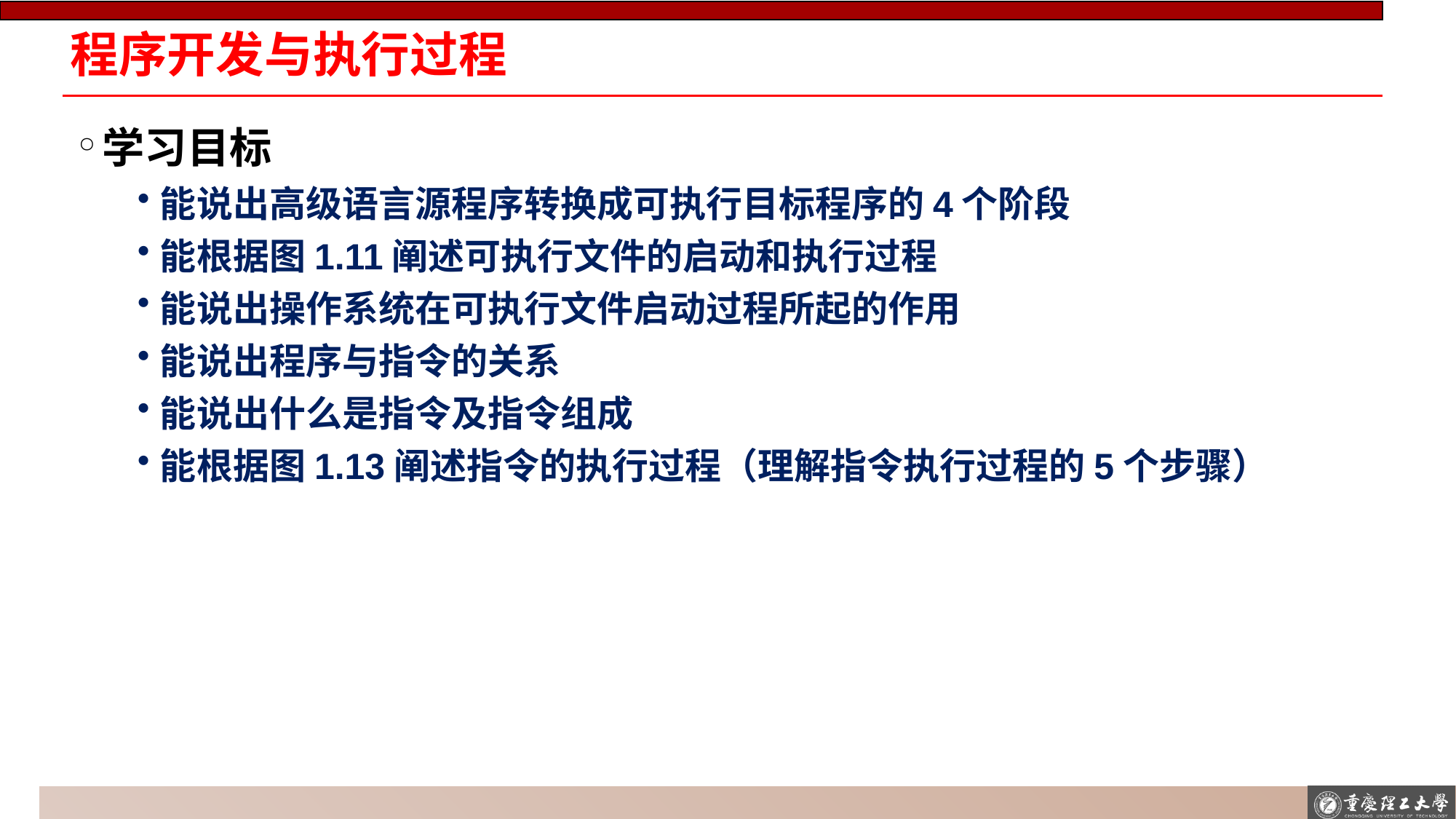

# 程序开发与执行过程
学习目标
能说出高级语言源程序转换成可执行目标程序的4个阶段
能根据图1.11阐述可执行文件的启动和执行过程
能说出操作系统在可执行文件启动过程所起的作用
能说出程序与指令的关系
能说出什么是指令及指令组成
能根据图1.13阐述指令的执行过程（理解指令执行过程的5个步骤）